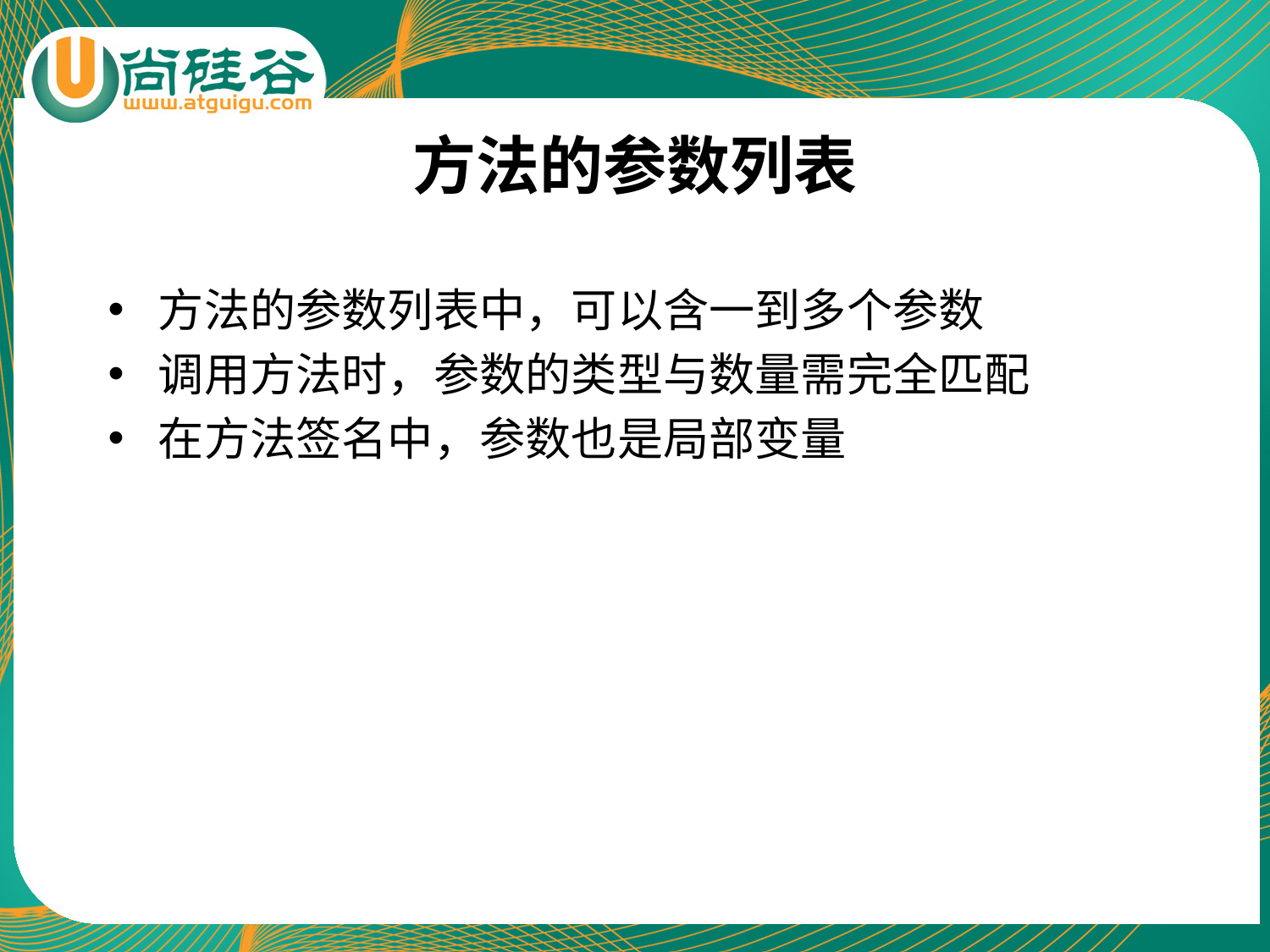

# 方法的参数列表
方法的参数列表中，可以含一到多个参数
调用方法时，参数的类型与数量需完全匹配
在方法签名中，参数也是局部变量